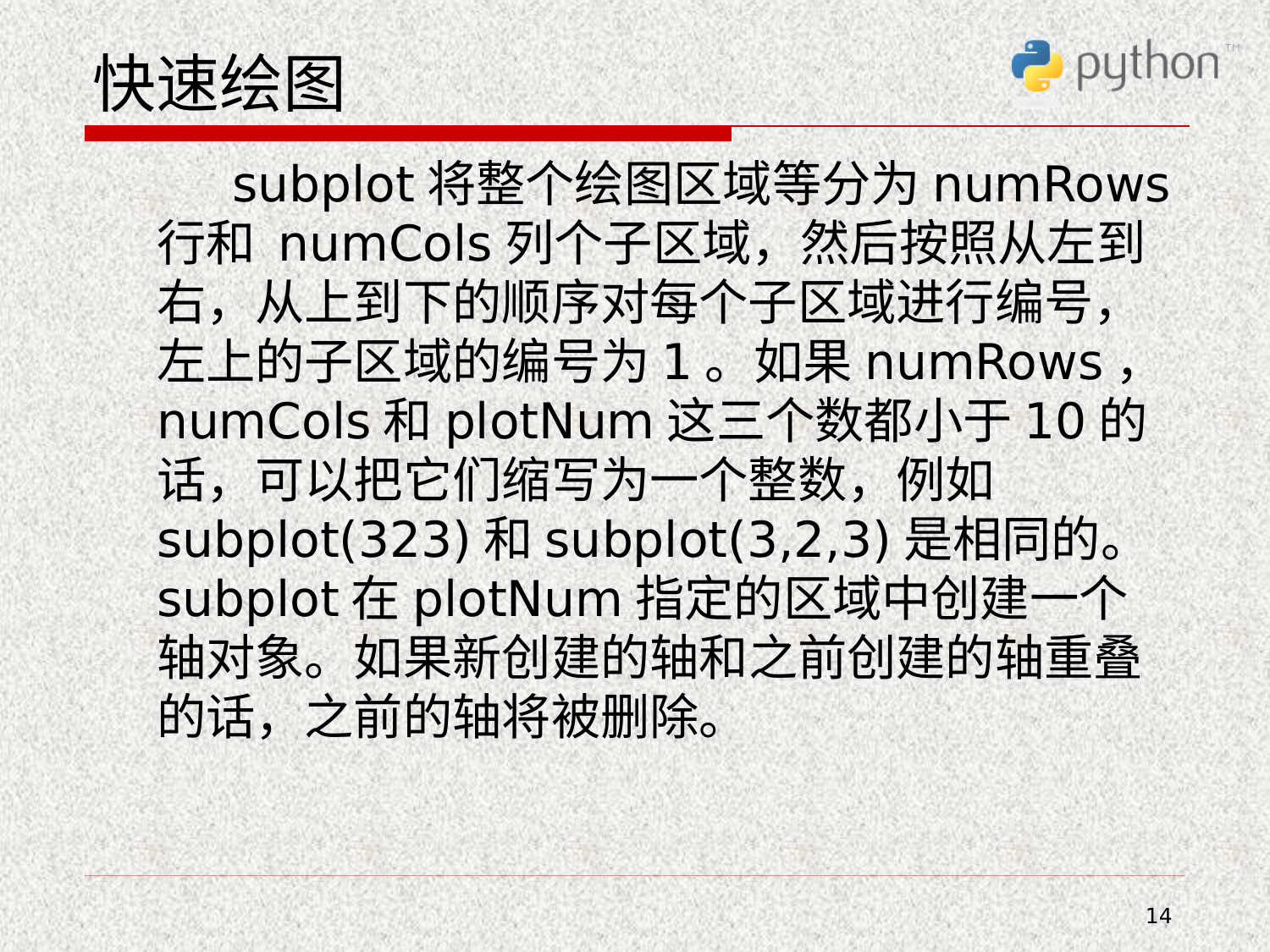

# 快速绘图
         subplot将整个绘图区域等分为numRows行和 numCols列个子区域，然后按照从左到右，从上到下的顺序对每个子区域进行编号，左上的子区域的编号为1。如果numRows，numCols和plotNum这三个数都小于10的话，可以把它们缩写为一个整数，例如subplot(323)和subplot(3,2,3)是相同的。subplot在plotNum指定的区域中创建一个轴对象。如果新创建的轴和之前创建的轴重叠的话，之前的轴将被删除。
14